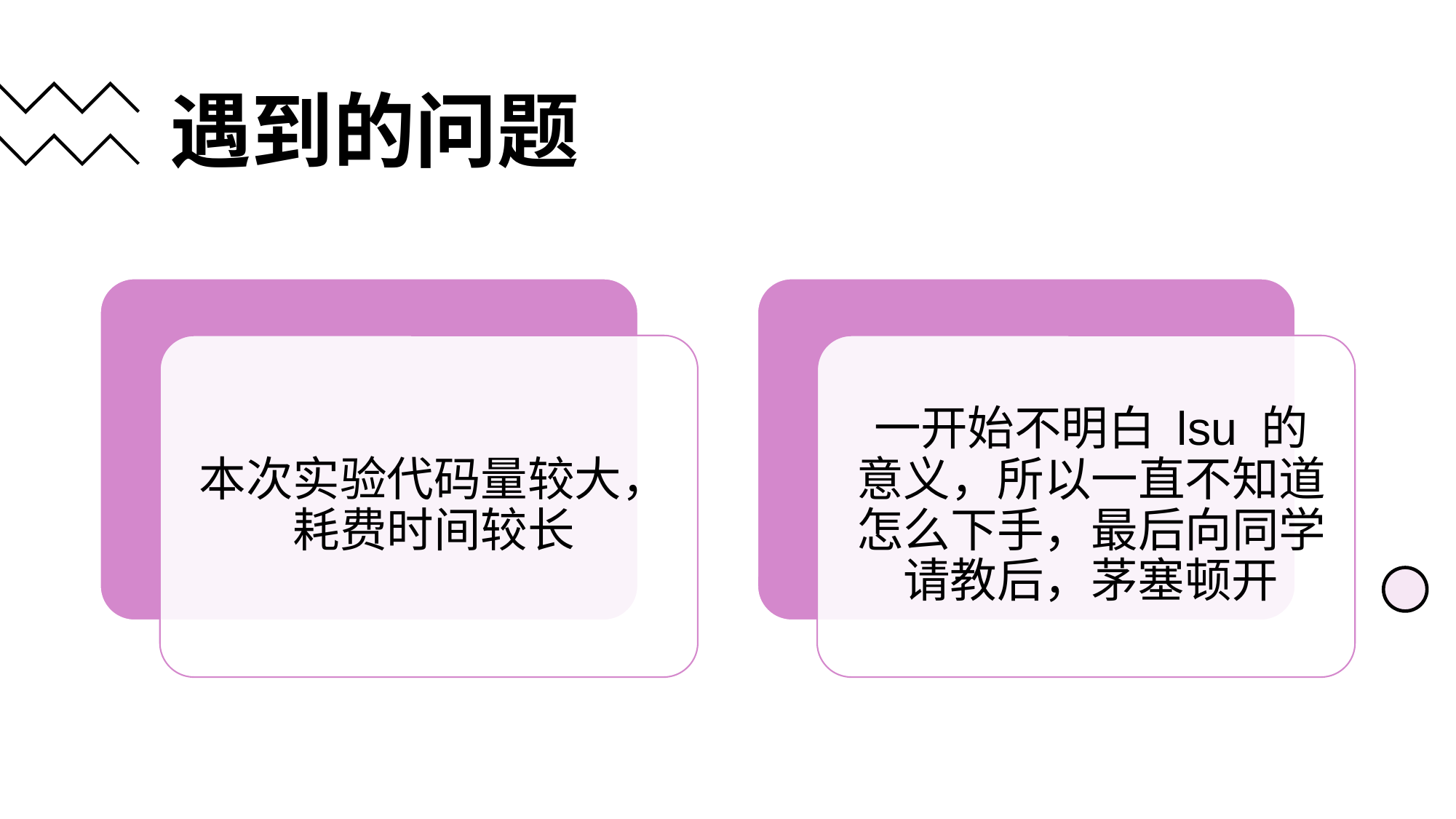

# 遇到的问题

本次实验代码量较大，耗费时间较长
一开始不明白 lsu 的意义，所以一直不知道怎么下手，最后向同学请教后，茅塞顿开